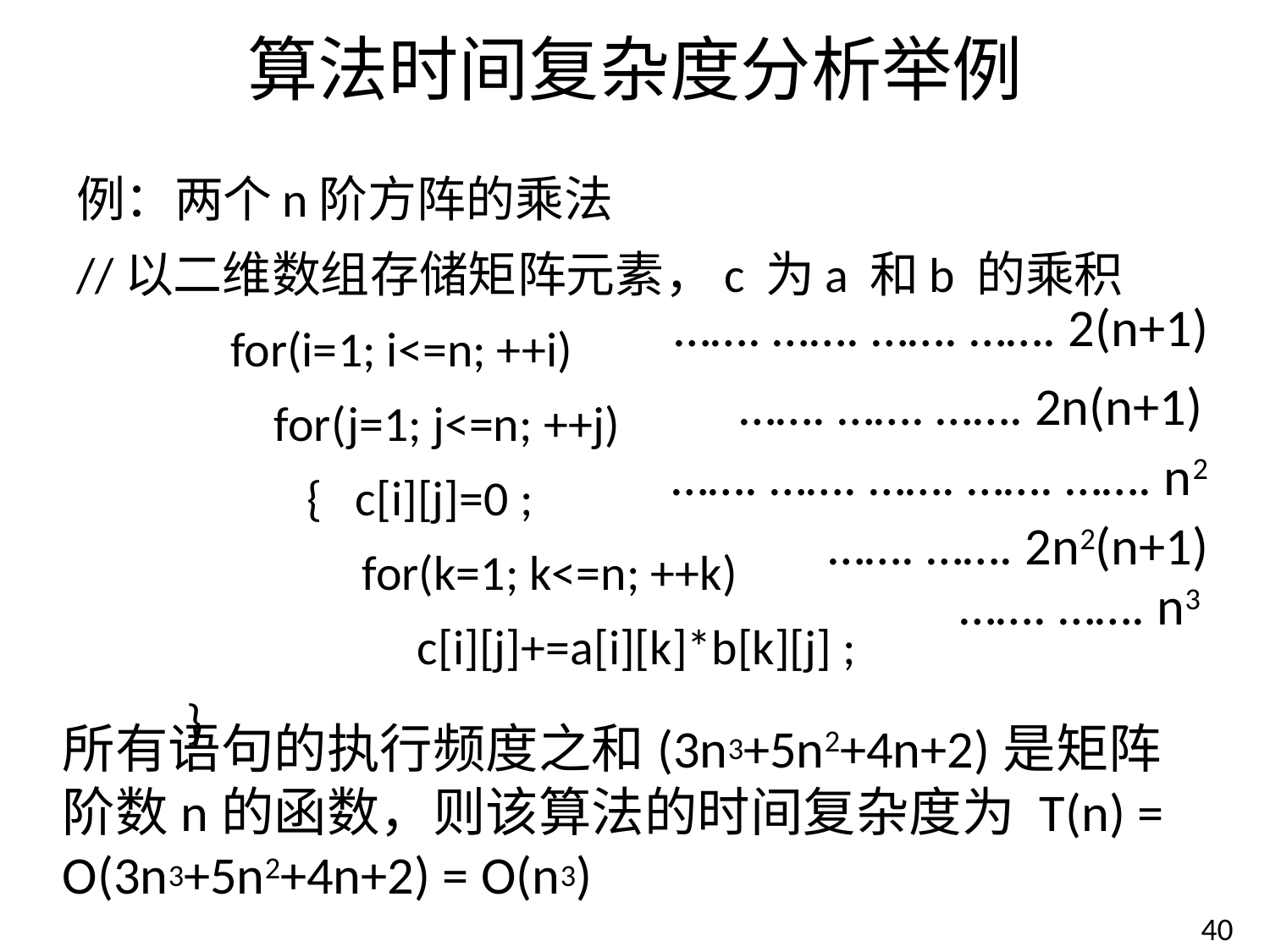

# 算法时间复杂度分析举例
例：两个n阶方阵的乘法
//以二维数组存储矩阵元素，c 为a 和b 的乘积
              for(i=1; i<=n; ++i)
                  for(j=1; j<=n; ++j)
                     {   c[i][j]=0 ;
                          for(k=1; k<=n; ++k)
                               c[i][j]+=a[i][k]*b[k][j] ;
		}

……. ……. ……. ……. 2(n+1)
……. ……. ……. 2n(n+1)
……. ……. ……. ……. ……. n2
……. ……. 2n2(n+1)
……. ……. n3
所有语句的执行频度之和(3n3+5n2+4n+2)是矩阵阶数n的函数，则该算法的时间复杂度为 T(n) = O(3n3+5n2+4n+2) = O(n3)

40